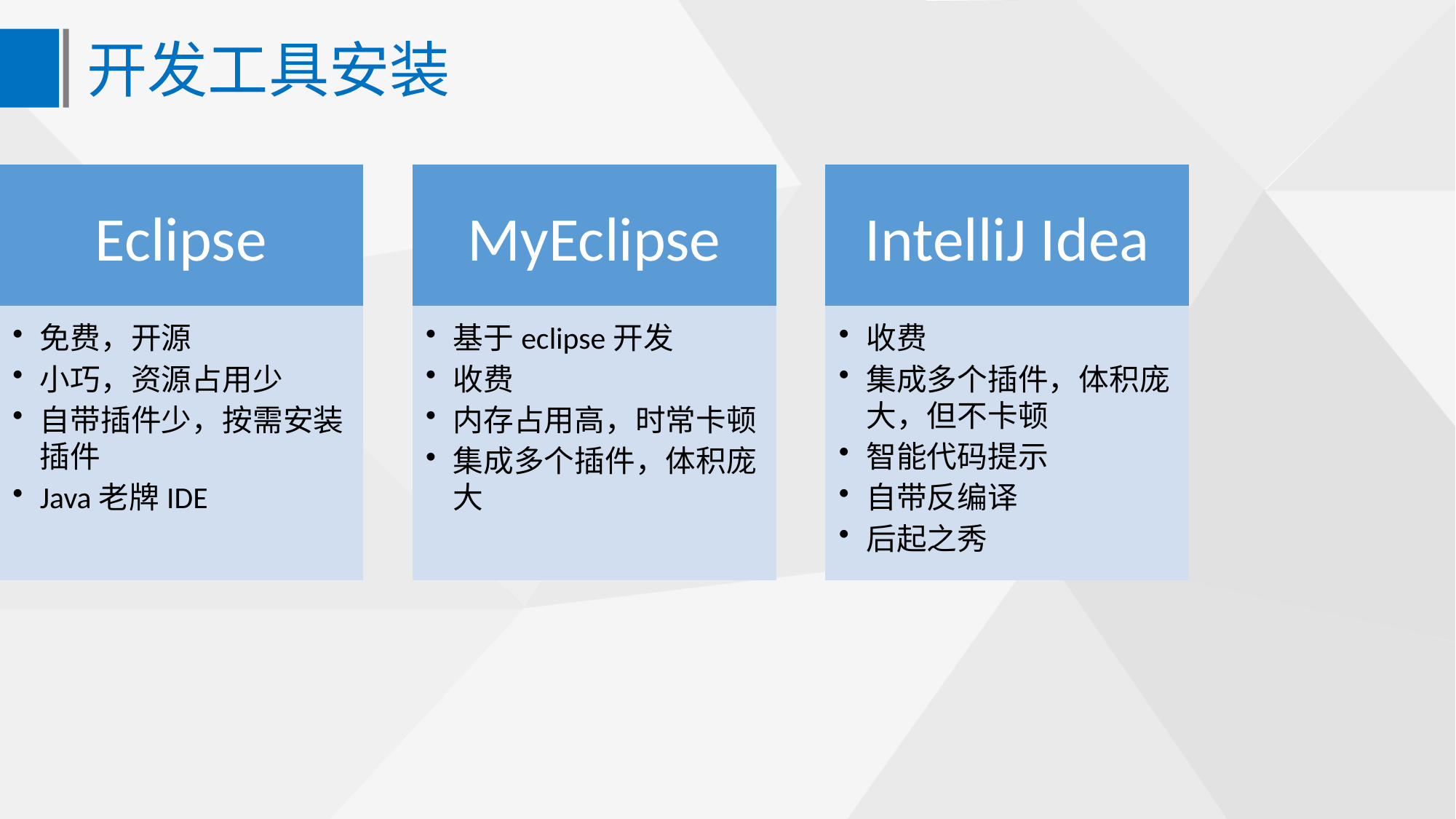

开发工具安装

Eclipse
免费，开源
小巧，资源占用少
自带插件少，按需安装插件
Java老牌IDE
MyEclipse
基于eclipse开发
收费
内存占用高，时常卡顿
集成多个插件，体积庞大
IntelliJ Idea
收费
集成多个插件，体积庞大，但不卡顿
智能代码提示
自带反编译
后起之秀